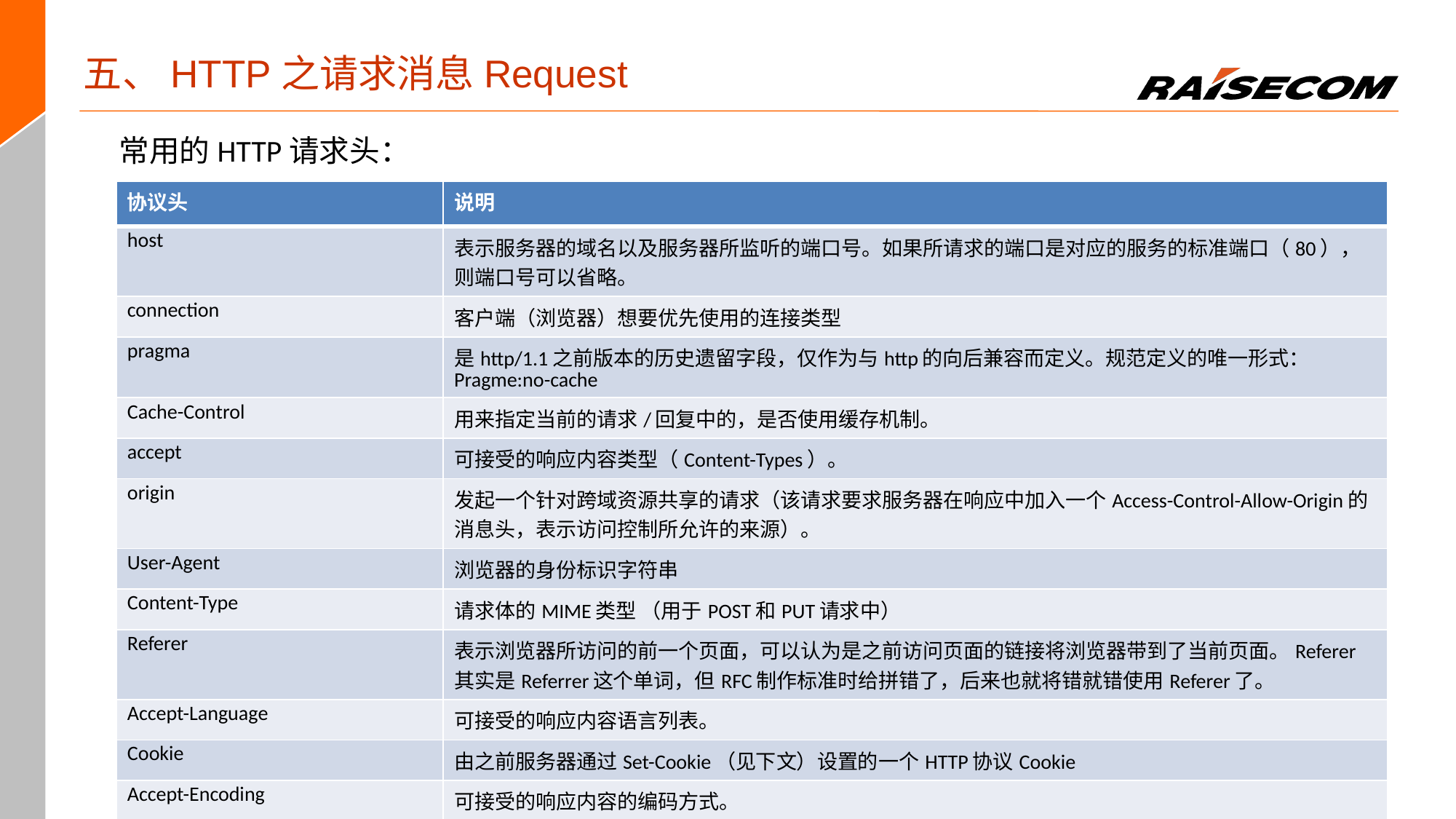

# 五、HTTP之请求消息Request
 常用的HTTP请求头：

| 协议头 | 说明 |
| --- | --- |
| host | 表示服务器的域名以及服务器所监听的端口号。如果所请求的端口是对应的服务的标准端口（80），则端口号可以省略。 |
| connection | 客户端（浏览器）想要优先使用的连接类型 |
| pragma | 是http/1.1之前版本的历史遗留字段，仅作为与http的向后兼容而定义。规范定义的唯一形式： Pragme:no-cache |
| Cache-Control | 用来指定当前的请求/回复中的，是否使用缓存机制。 |
| accept | 可接受的响应内容类型（Content-Types）。 |
| origin | 发起一个针对跨域资源共享的请求（该请求要求服务器在响应中加入一个Access-Control-Allow-Origin的消息头，表示访问控制所允许的来源）。 |
| User-Agent | 浏览器的身份标识字符串 |
| Content-Type | 请求体的MIME类型 （用于POST和PUT请求中） |
| Referer | 表示浏览器所访问的前一个页面，可以认为是之前访问页面的链接将浏览器带到了当前页面。Referer其实是Referrer这个单词，但RFC制作标准时给拼错了，后来也就将错就错使用Referer了。 |
| Accept-Language | 可接受的响应内容语言列表。 |
| Cookie | 由之前服务器通过Set-Cookie（见下文）设置的一个HTTP协议Cookie |
| Accept-Encoding | 可接受的响应内容的编码方式。 |
| Content-Length | 以8进制表示的请求体的长度 |